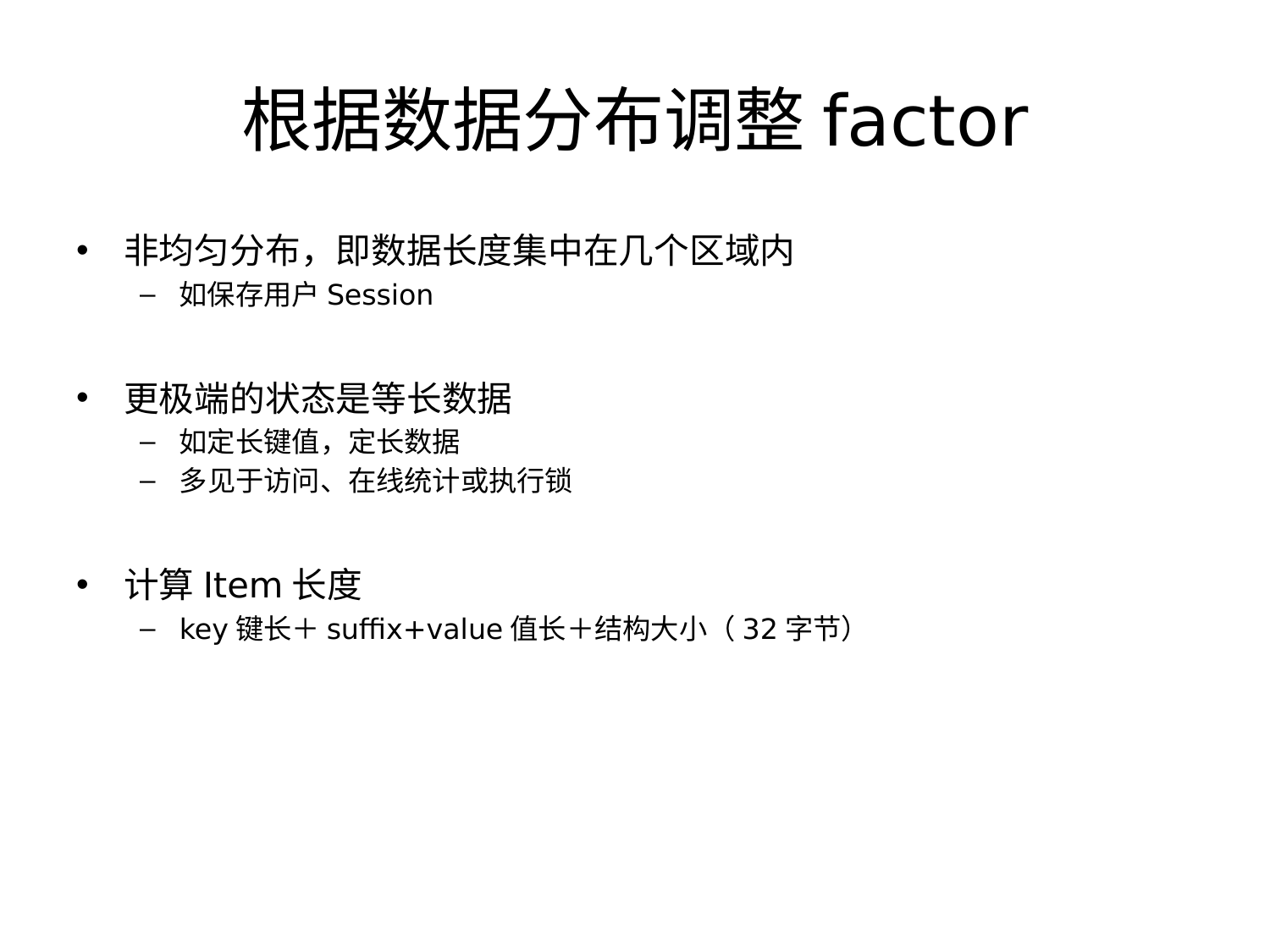

# 根据数据分布调整factor
非均匀分布，即数据长度集中在几个区域内
如保存用户Session

更极端的状态是等长数据
如定长键值，定长数据
多见于访问、在线统计或执行锁

计算Item长度
key键长＋suffix+value值长＋结构大小（32字节）